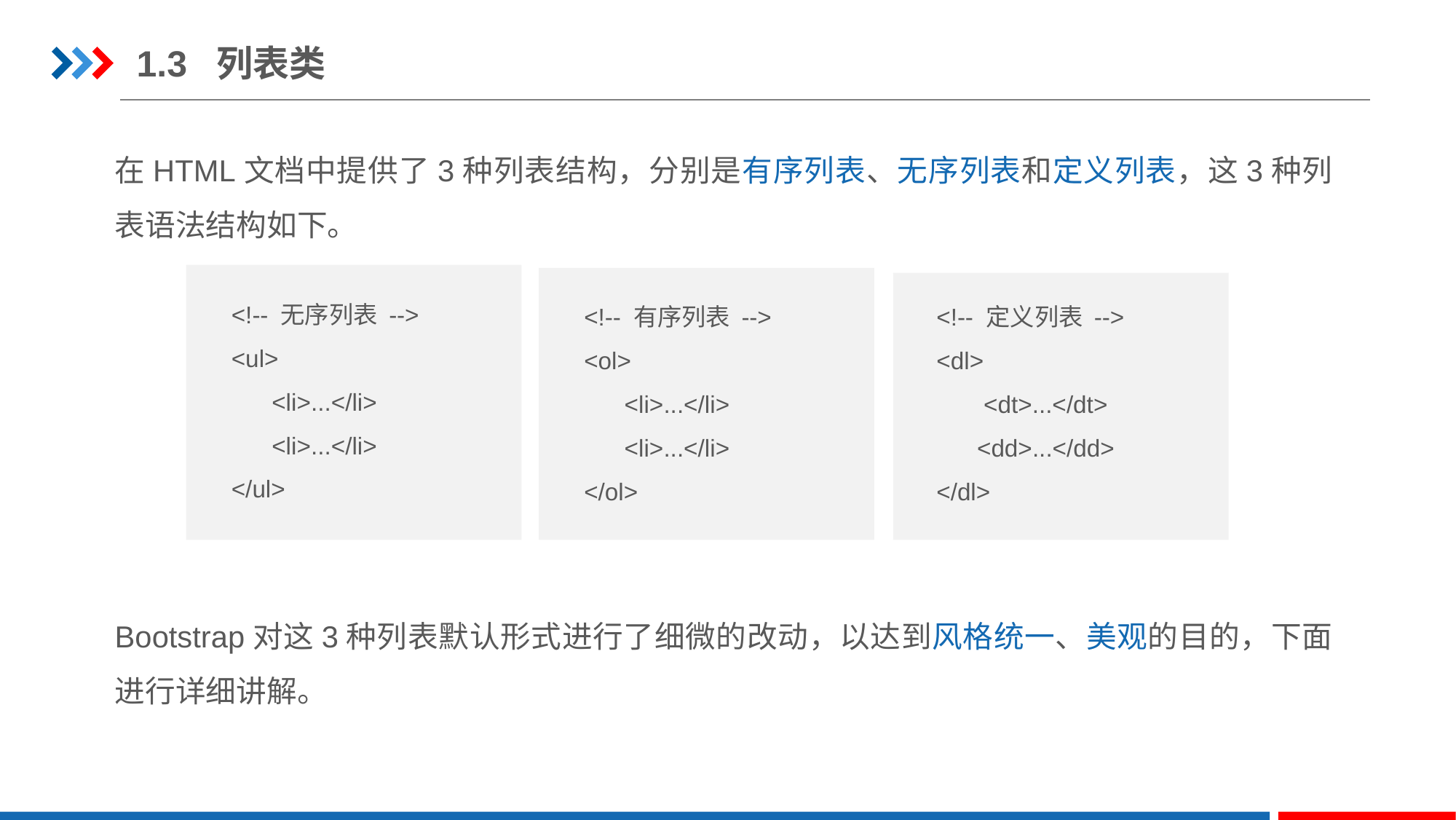

1.3  列表类
在HTML文档中提供了3种列表结构，分别是有序列表、无序列表和定义列表，这3种列表语法结构如下。

<!-- 无序列表 -->
<ul>
      <li>...</li>
      <li>...</li>
</ul>
<!-- 有序列表 -->
<ol>
      <li>...</li>
      <li>...</li>
</ol>
<!-- 定义列表 -->
<dl>
       <dt>...</dt>
      <dd>...</dd>
</dl>
Bootstrap对这3种列表默认形式进行了细微的改动，以达到风格统一、美观的目的，下面进行详细讲解。